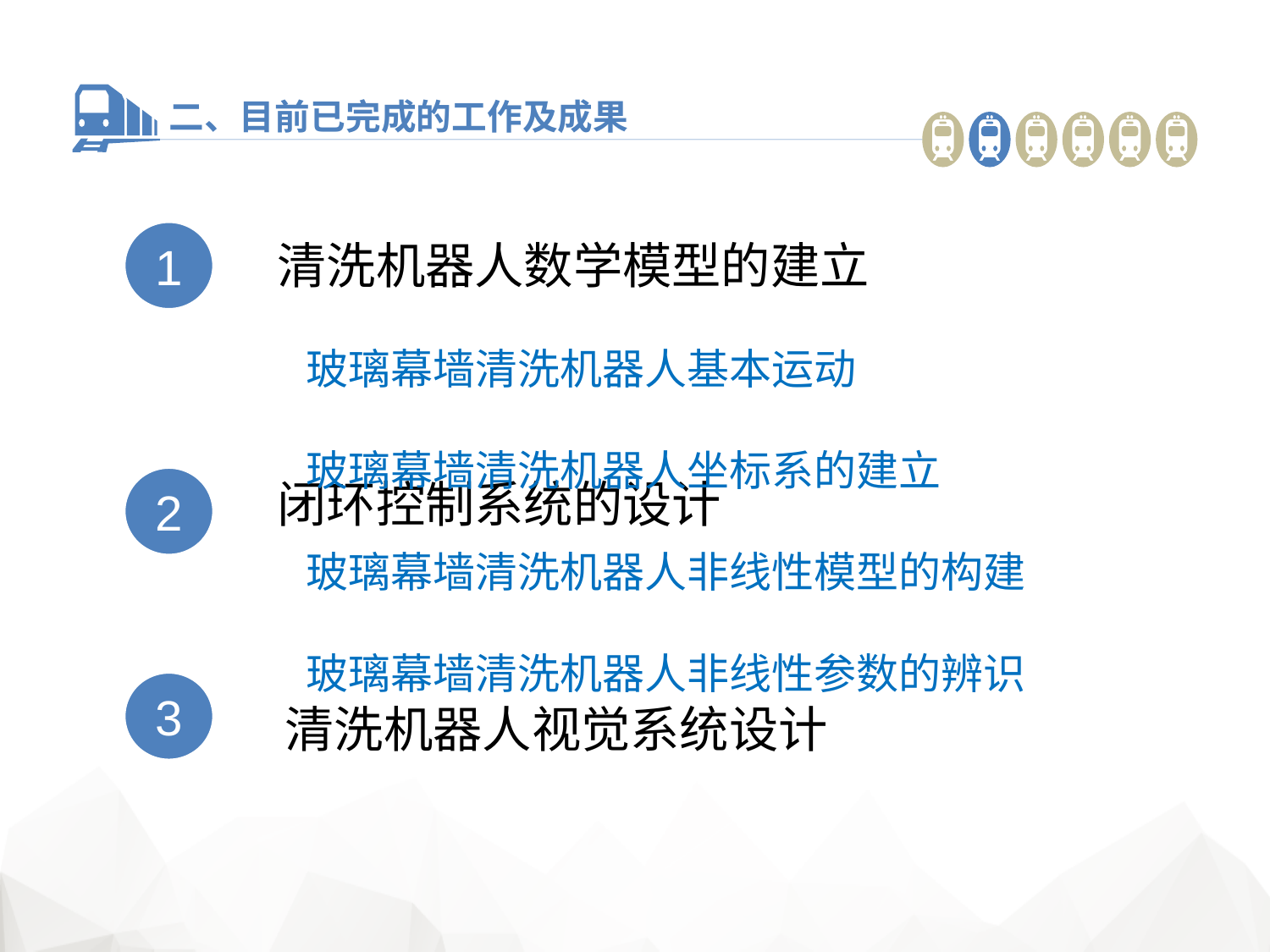

二、目前已完成的工作及成果
1
清洗机器人数学模型的建立
玻璃幕墙清洗机器人基本运动

玻璃幕墙清洗机器人坐标系的建立

玻璃幕墙清洗机器人非线性模型的构建

玻璃幕墙清洗机器人非线性参数的辨识

2
闭环控制系统的设计
3
清洗机器人视觉系统设计